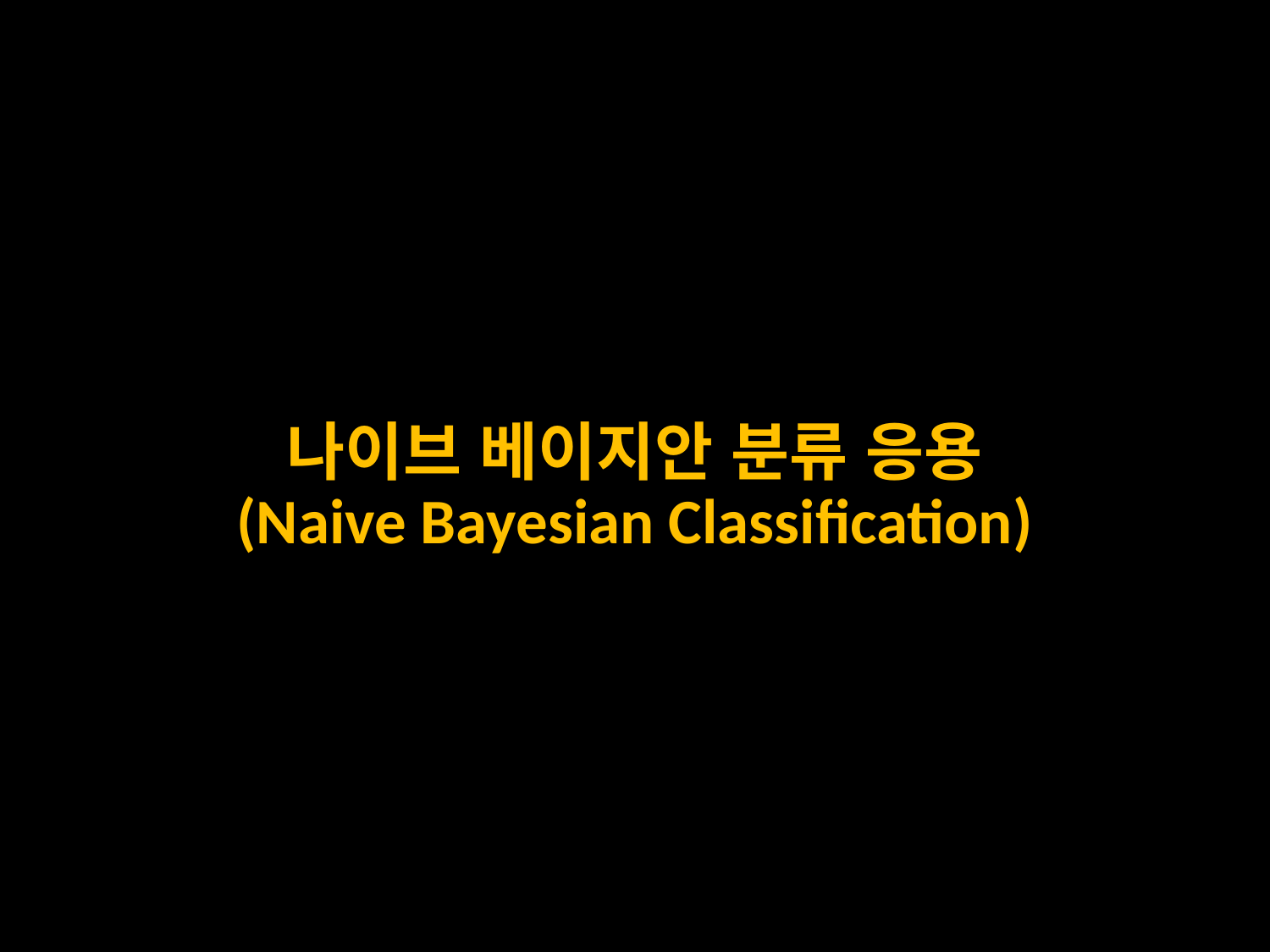

# 나이브 베이지안 분류 응용 (Naive Bayesian Classification)